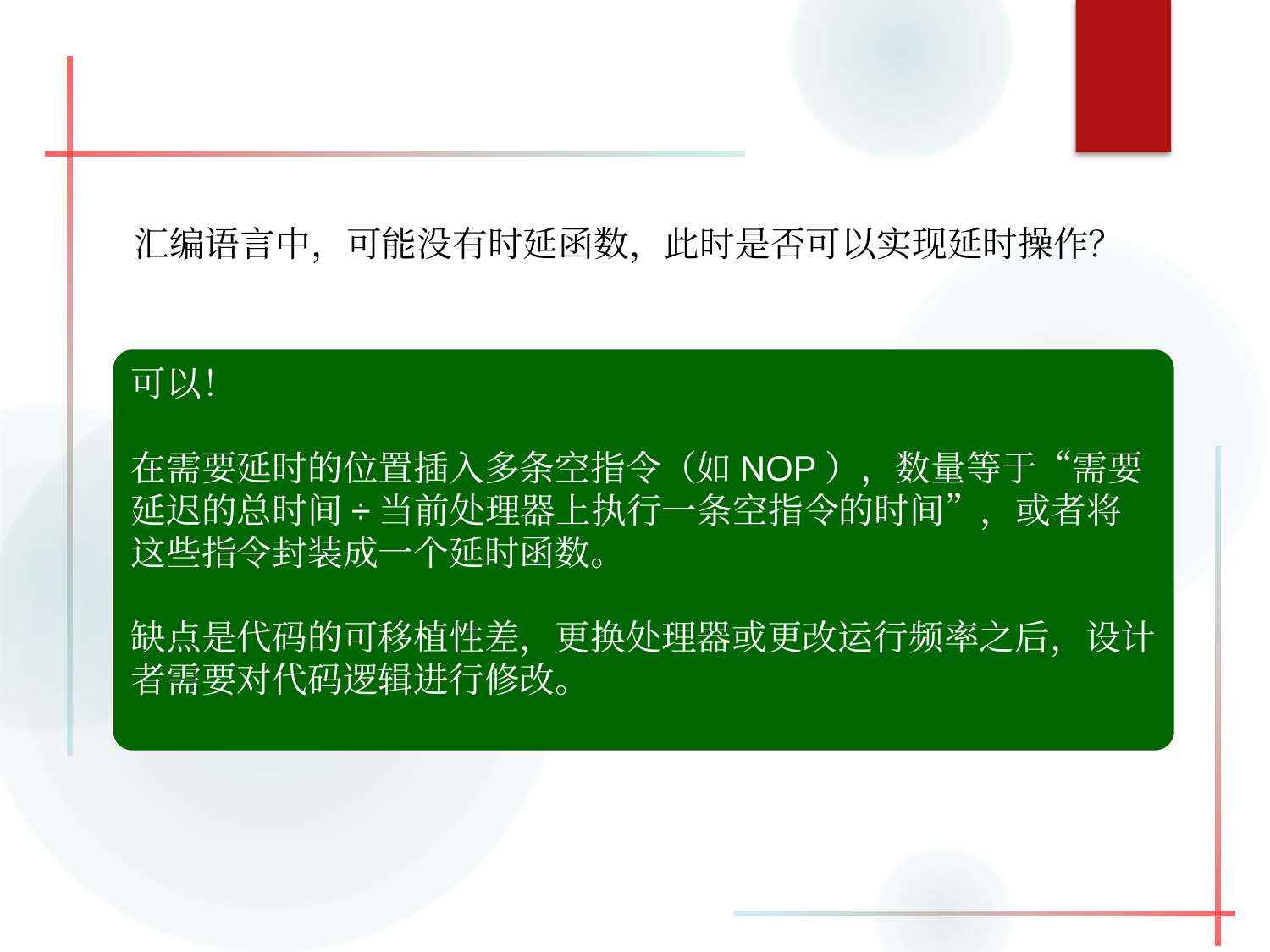

43
汇编语言中，可能没有时延函数，此时是否可以实现延时操作？
可以！

在需要延时的位置插入多条空指令（如NOP），数量等于“需要延迟的总时间÷当前处理器上执行一条空指令的时间”，或者将这些指令封装成一个延时函数。

缺点是代码的可移植性差，更换处理器或更改运行频率之后，设计者需要对代码逻辑进行修改。